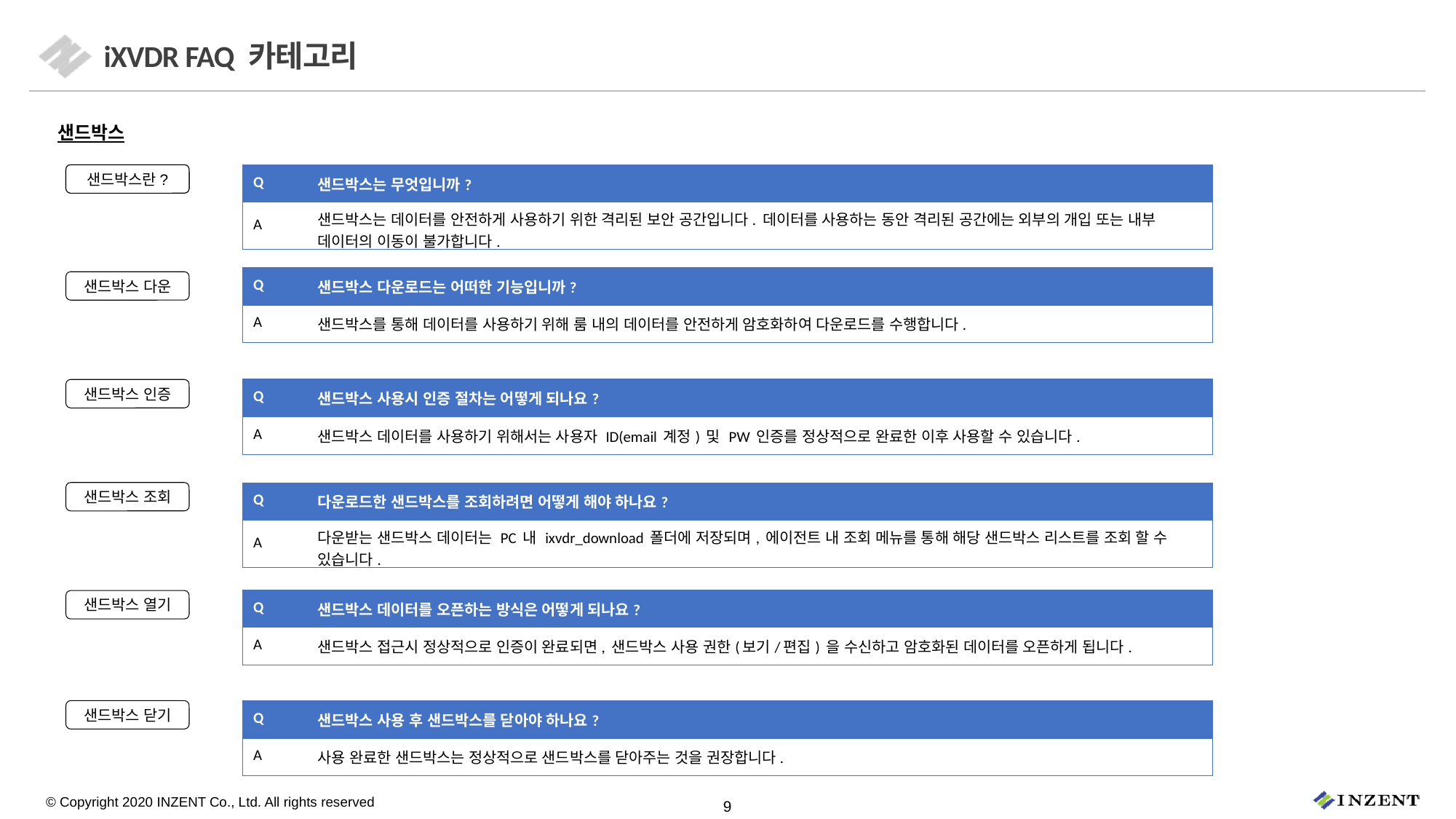

# iXVDR FAQ 카테고리
샌드박스
샌드박스란?
회원가입
| Q | 샌드박스는 무엇입니까? |
| --- | --- |
| A | 샌드박스는 데이터를 안전하게 사용하기 위한 격리된 보안 공간입니다. 데이터를 사용하는 동안 격리된 공간에는 외부의 개입 또는 내부 데이터의 이동이 불가합니다. |
| Q | 샌드박스 다운로드는 어떠한 기능입니까? |
| --- | --- |
| A | 샌드박스를 통해 데이터를 사용하기 위해 룸 내의 데이터를 안전하게 암호화하여 다운로드를 수행합니다. |
샌드박스 다운
| Q | 샌드박스 사용시 인증 절차는 어떻게 되나요? |
| --- | --- |
| A | 샌드박스 데이터를 사용하기 위해서는 사용자 ID(email 계정) 및 PW 인증를 정상적으로 완료한 이후 사용할 수 있습니다. |
샌드박스 인증
샌드박스 조회
| Q | 다운로드한 샌드박스를 조회하려면 어떻게 해야 하나요? |
| --- | --- |
| A | 다운받는 샌드박스 데이터는 PC 내 ixvdr\_download 폴더에 저장되며, 에이전트 내 조회 메뉴를 통해 해당 샌드박스 리스트를 조회 할 수 있습니다. |
| Q | 샌드박스 데이터를 오픈하는 방식은 어떻게 되나요? |
| --- | --- |
| A | 샌드박스 접근시 정상적으로 인증이 완료되면, 샌드박스 사용 권한(보기/편집) 을 수신하고 암호화된 데이터를 오픈하게 됩니다. |
샌드박스 열기
샌드박스 닫기
| Q | 샌드박스 사용 후 샌드박스를 닫아야 하나요? |
| --- | --- |
| A | 사용 완료한 샌드박스는 정상적으로 샌드박스를 닫아주는 것을 권장합니다. |
9